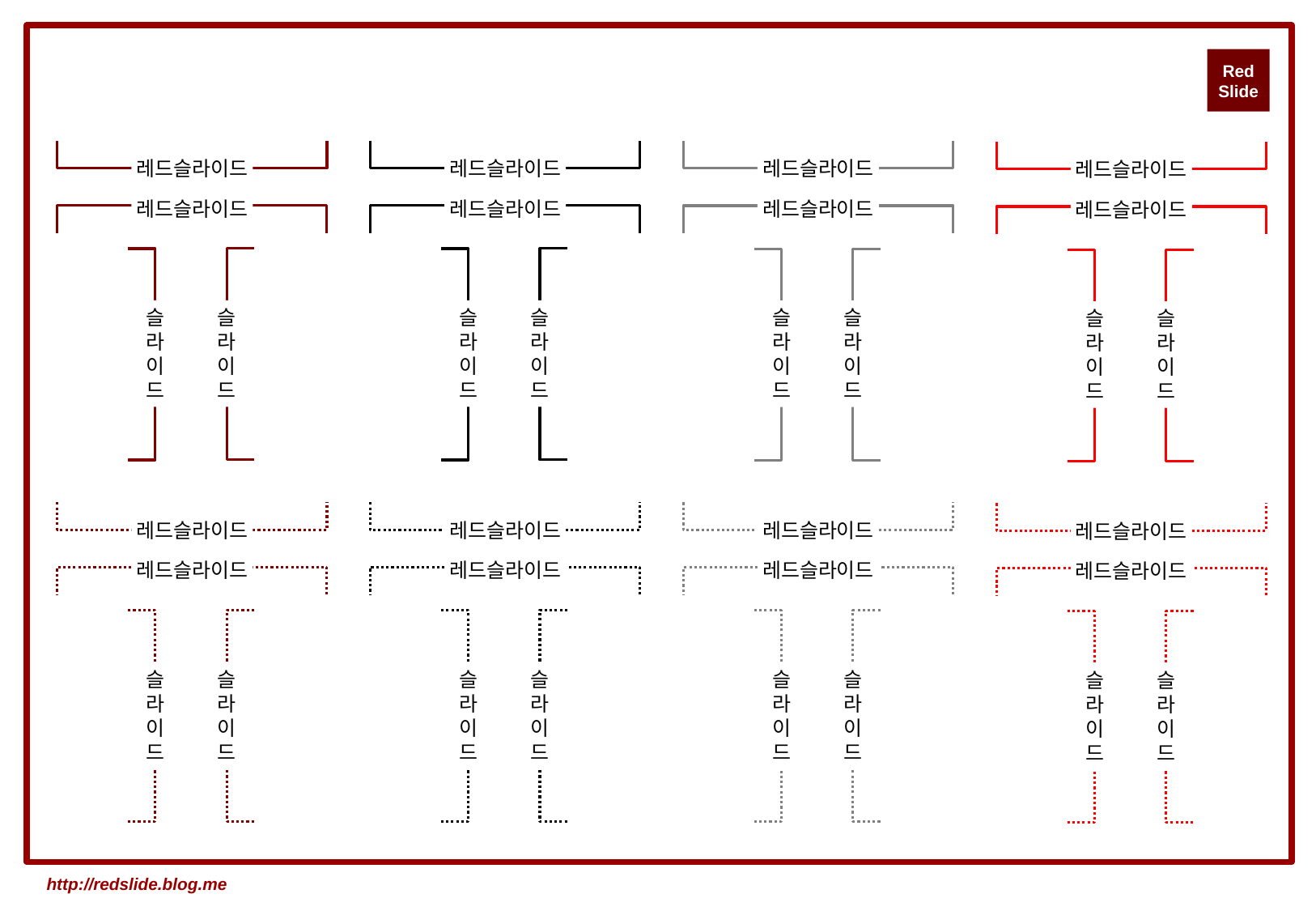

레드슬라이드
레드슬라이드
레드슬라이드
레드슬라이드
레드슬라이드
레드슬라이드
레드슬라이드
레드슬라이드

슬
라
이
드
슬
라
이
드
슬
라
이
드
슬
라
이
드
슬
라
이
드
슬
라
이
드
슬
라
이
드
슬
라
이
드

레드슬라이드
레드슬라이드
레드슬라이드
레드슬라이드
레드슬라이드
레드슬라이드
레드슬라이드
레드슬라이드

슬
라
이
드
슬
라
이
드
슬
라
이
드
슬
라
이
드
슬
라
이
드
슬
라
이
드
슬
라
이
드
슬
라
이
드